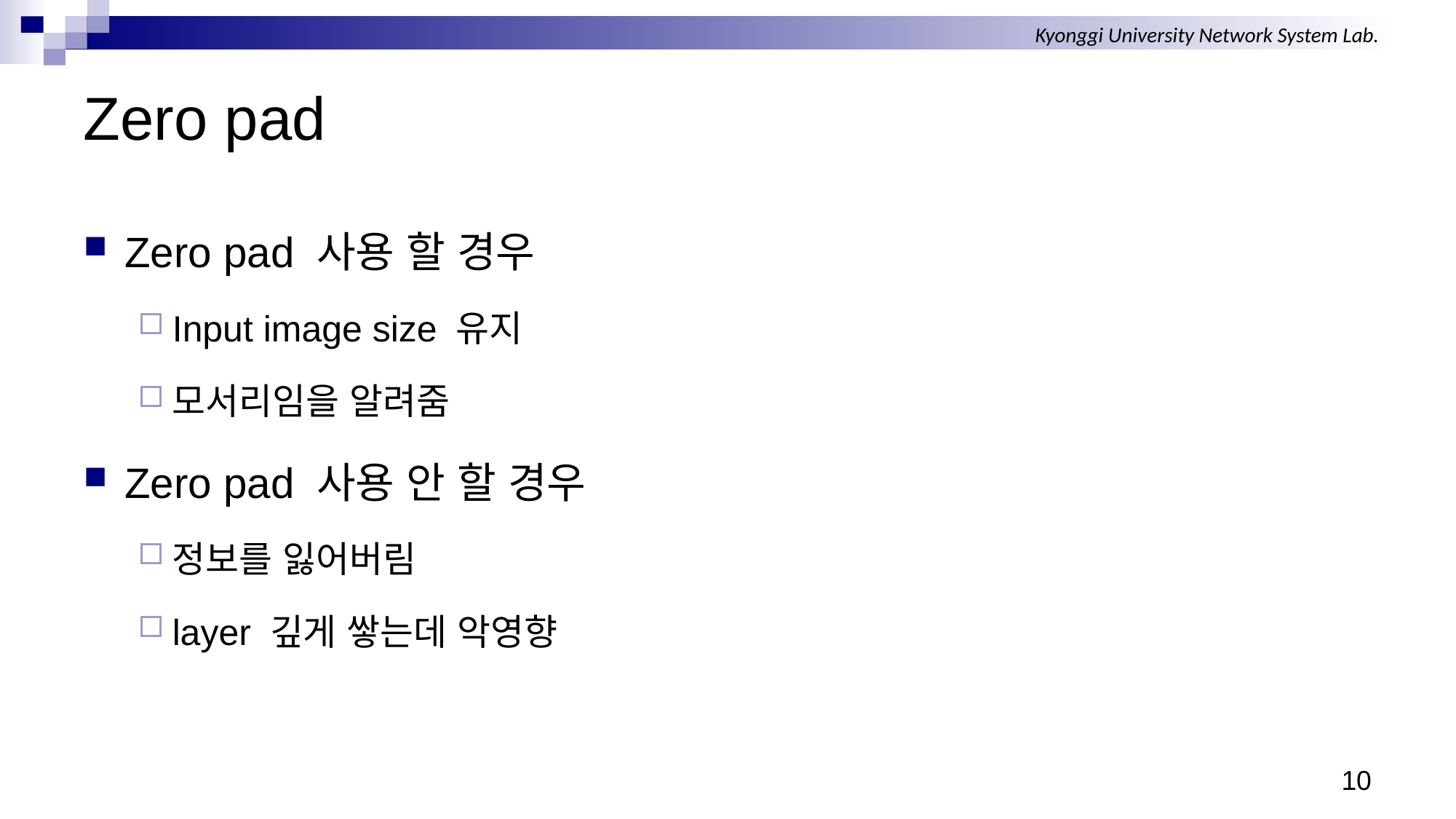

# Zero pad
Zero pad 사용 할 경우
Input image size 유지
모서리임을 알려줌
Zero pad 사용 안 할 경우
정보를 잃어버림
layer 깊게 쌓는데 악영향

10